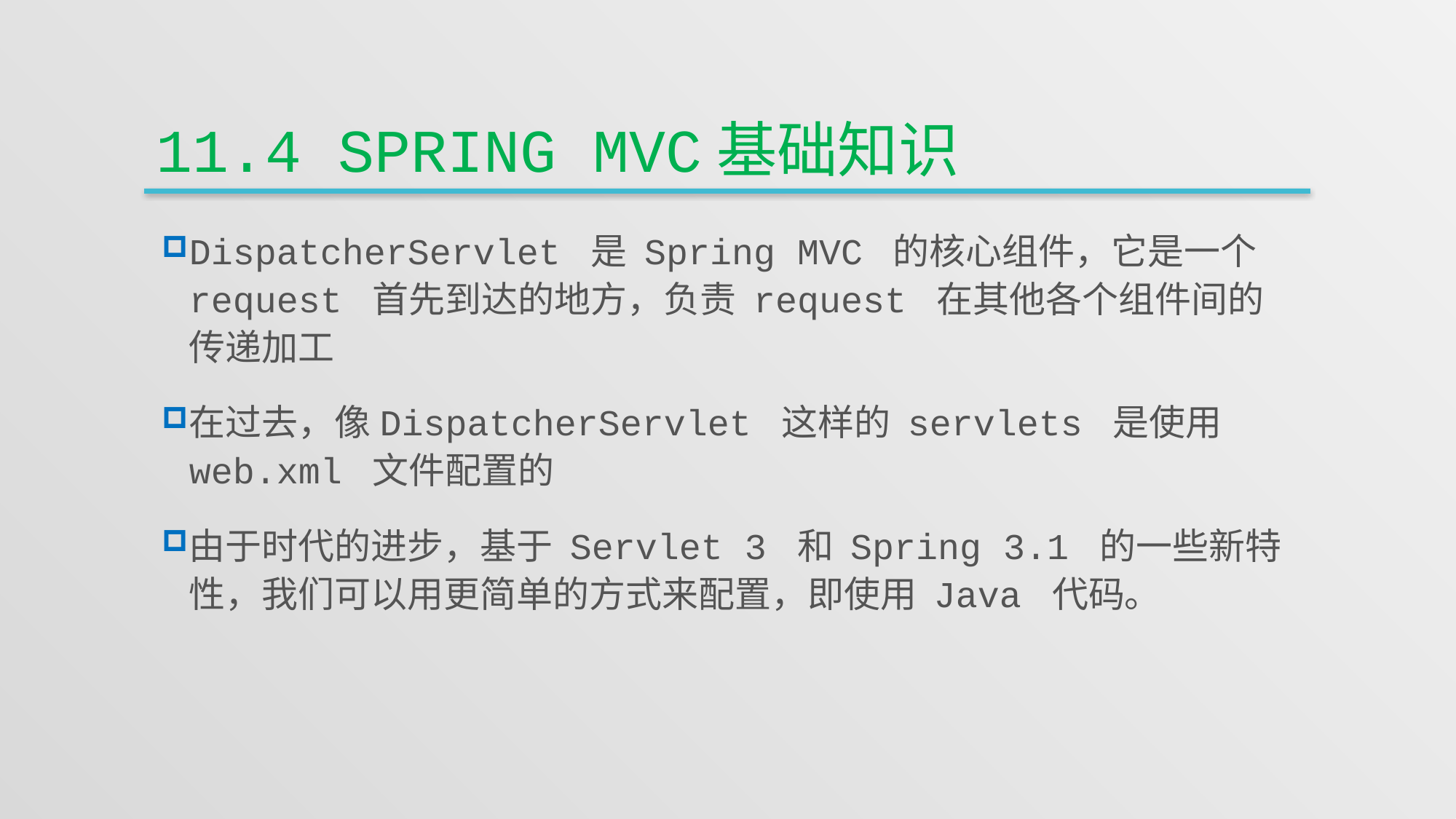

# 11.4 Spring MVC基础知识
DispatcherServlet 是 Spring MVC 的核心组件，它是一个 request 首先到达的地方，负责 request 在其他各个组件间的传递加工
在过去，像DispatcherServlet 这样的 servlets 是使用 web.xml 文件配置的
由于时代的进步，基于 Servlet 3 和 Spring 3.1 的一些新特性，我们可以用更简单的方式来配置，即使用 Java 代码。